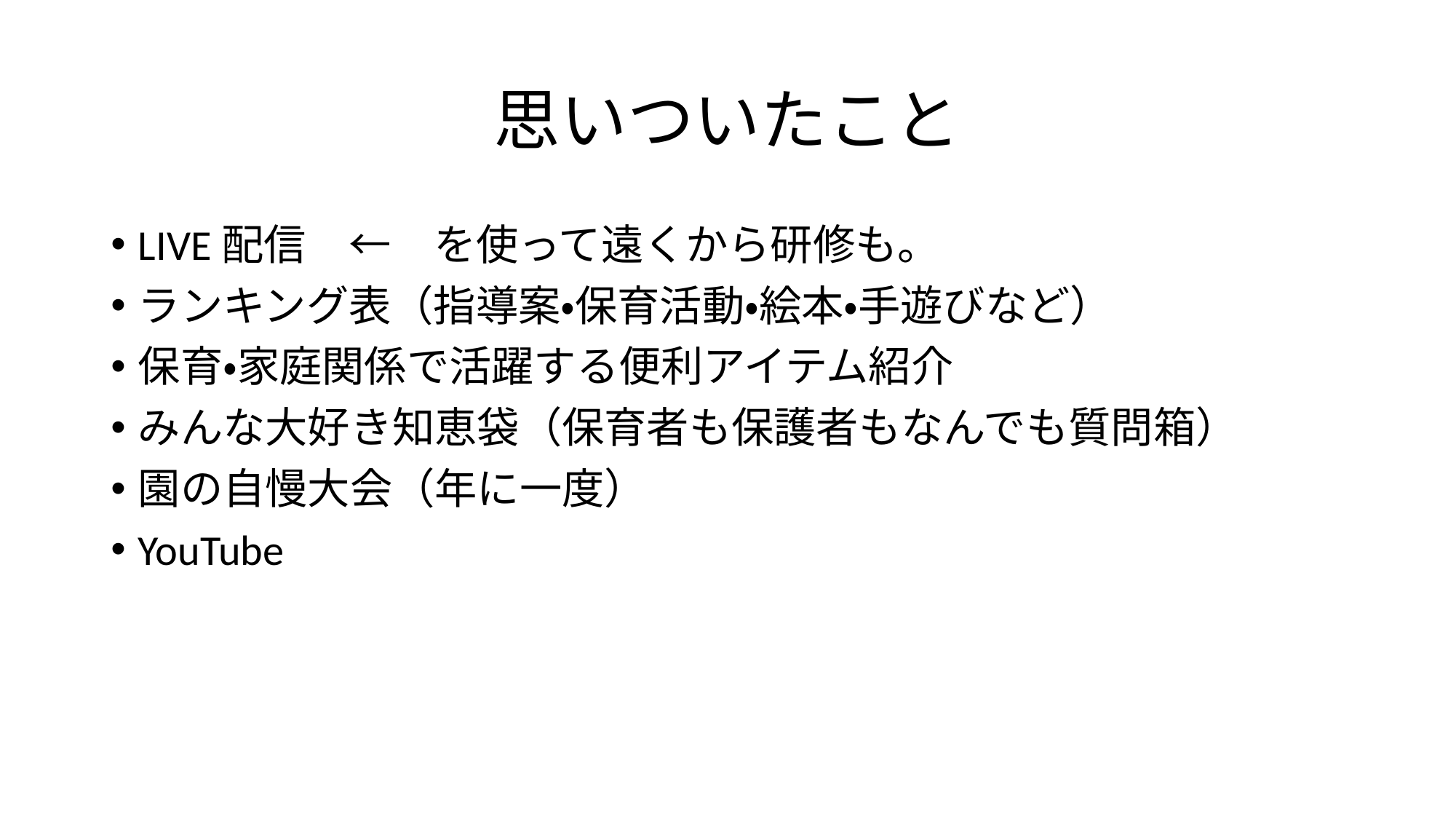

# 思いついたこと
LIVE配信　←　を使って遠くから研修も。
ランキング表（指導案・保育活動・絵本・手遊びなど）
保育・家庭関係で活躍する便利アイテム紹介
みんな大好き知恵袋（保育者も保護者もなんでも質問箱）
園の自慢大会（年に一度）
YouTube